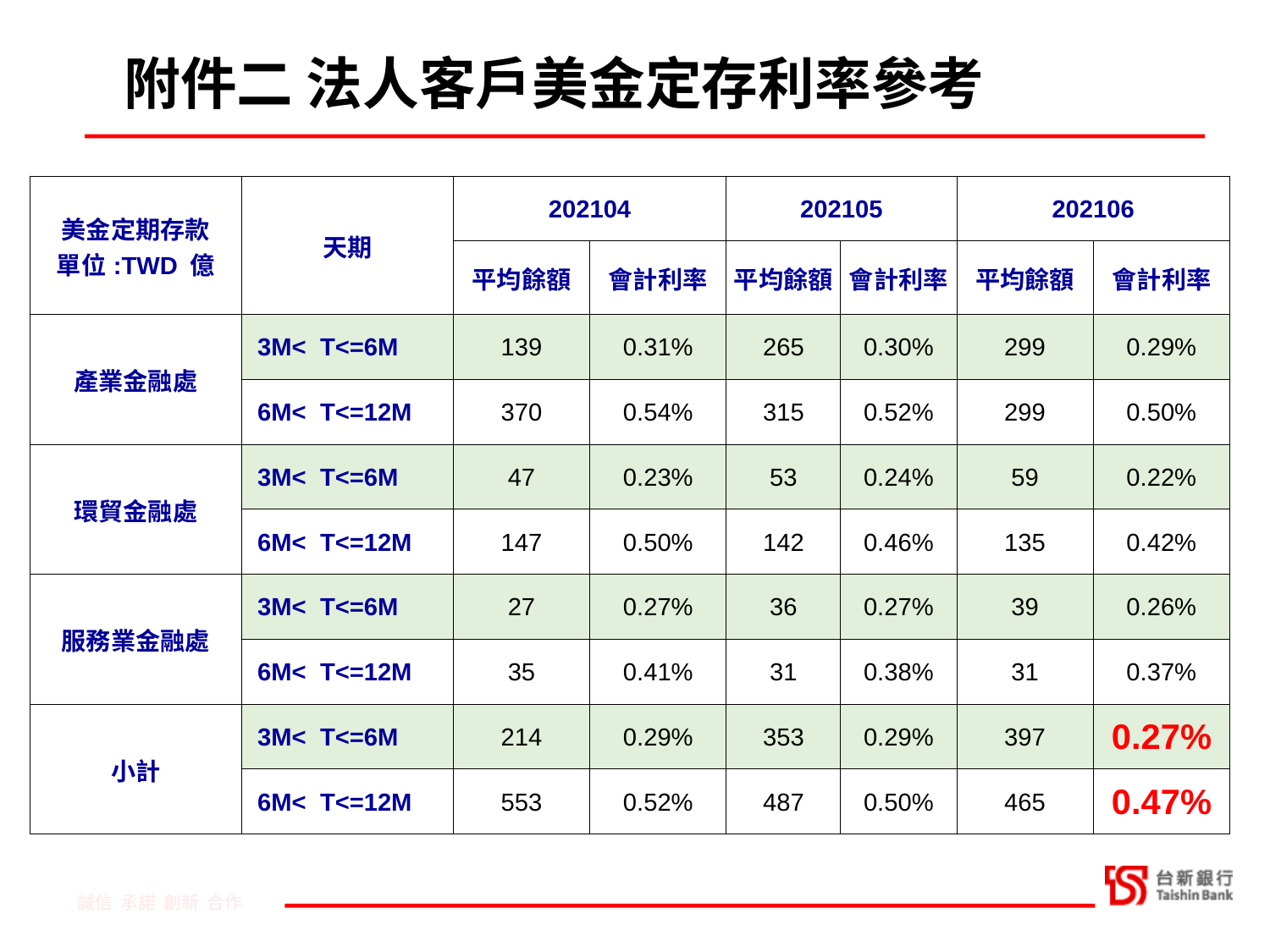

# 附件二 法人客戶美金定存利率參考
| 美金定期存款 單位:TWD 億 | 天期 | 202104 |  | 202105 |  | 202106 |  |
| --- | --- | --- | --- | --- | --- | --- | --- |
|  |  | 平均餘額 | 會計利率 | 平均餘額 | 會計利率 | 平均餘額 | 會計利率 |
| 產業金融處 | 3M< T<=6M | 139 | 0.31% | 265 | 0.30% | 299 | 0.29% |
|  | 6M< T<=12M | 370 | 0.54% | 315 | 0.52% | 299 | 0.50% |
| 環貿金融處 | 3M< T<=6M | 47 | 0.23% | 53 | 0.24% | 59 | 0.22% |
|  | 6M< T<=12M | 147 | 0.50% | 142 | 0.46% | 135 | 0.42% |
| 服務業金融處 | 3M< T<=6M | 27 | 0.27% | 36 | 0.27% | 39 | 0.26% |
|  | 6M< T<=12M | 35 | 0.41% | 31 | 0.38% | 31 | 0.37% |
| 小計 | 3M< T<=6M | 214 | 0.29% | 353 | 0.29% | 397 | 0.27% |
|  | 6M< T<=12M | 553 | 0.52% | 487 | 0.50% | 465 | 0.47% |

43